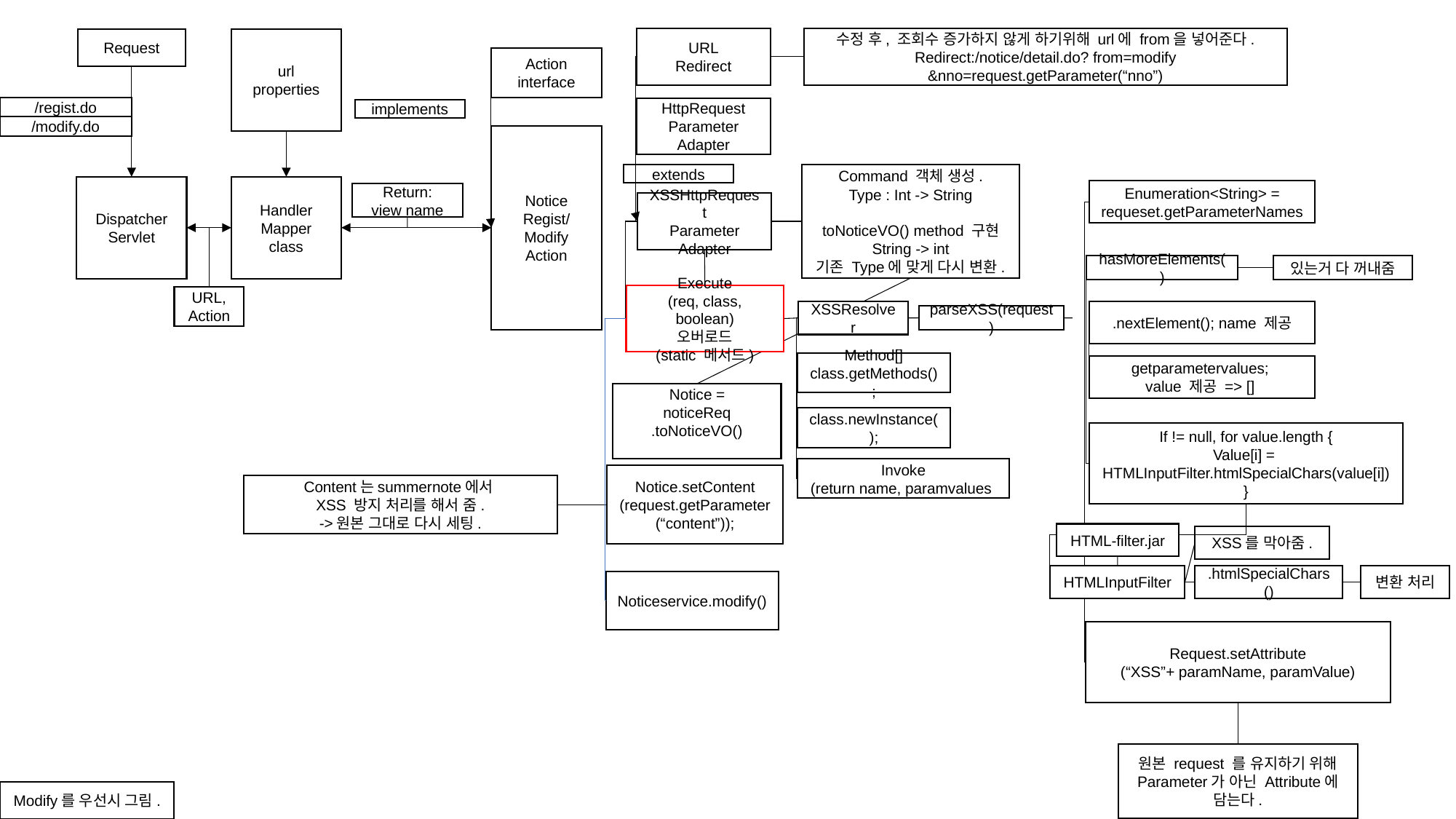

URL
Redirect
수정 후, 조회수 증가하지 않게 하기위해 url에 from을 넣어준다.
Redirect:/notice/detail.do? from=modify
&nno=request.getParameter(“nno”)
Request
url
properties
Action
interface
/regist.do
HttpRequest
Parameter
Adapter
implements
/modify.do
Notice
Regist/
Modify
Action
Command 객체 생성.
Type : Int -> String

toNoticeVO() method 구현
String -> int
기존 Type에 맞게 다시 변환.
extends
Dispatcher Servlet
Handler Mapper
class
Enumeration<String> = requeset.getParameterNames
Return:
view name
XSSHttpRequest
Parameter
Adapter
hasMoreElements()
있는거 다 꺼내줌
Execute
(req, class, boolean)
오버로드
(static 메서드)
URL,
Action
XSSResolver
.nextElement(); name 제공
parseXSS(request)
Method[] class.getMethods();
getparametervalues;
value 제공 => []
Notice =
noticeReq
.toNoticeVO()

class.newInstance();
If != null, for value.length {
Value[i] =
HTMLInputFilter.htmlSpecialChars(value[i])}
Invoke
(return name, paramvalues
Notice.setContent
(request.getParameter
(“content”));
Content는summernote에서
XSS 방지 처리를 해서 줌.
->원본 그대로 다시 세팅.
HTML-filter.jar
XSS를 막아줌.
HTMLInputFilter
.htmlSpecialChars()
변환 처리
Noticeservice.modify()
Request.setAttribute
(“XSS”+ paramName, paramValue)
원본 request 를 유지하기 위해 Parameter가 아닌 Attribute에 담는다.
Modify를 우선시 그림.